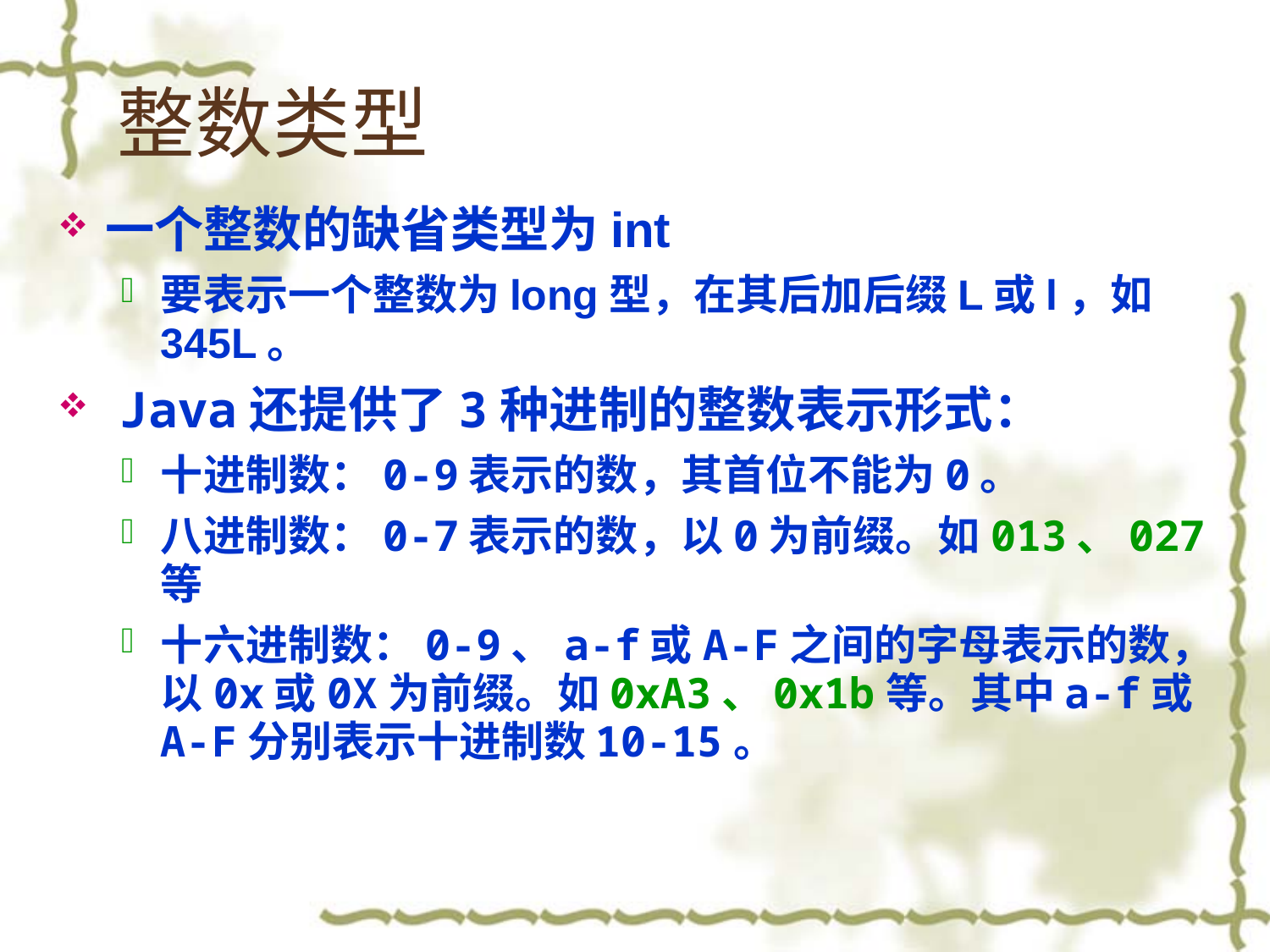

# 整数类型
一个整数的缺省类型为int
要表示一个整数为long型，在其后加后缀L或l，如345L。
 Java还提供了3种进制的整数表示形式：
十进制数：0-9表示的数，其首位不能为0。
八进制数：0-7表示的数，以0为前缀。如013、027等
十六进制数：0-9、a-f或A-F之间的字母表示的数，以0x或0X为前缀。如0xA3、0x1b等。其中a-f或 A-F分别表示十进制数10-15。